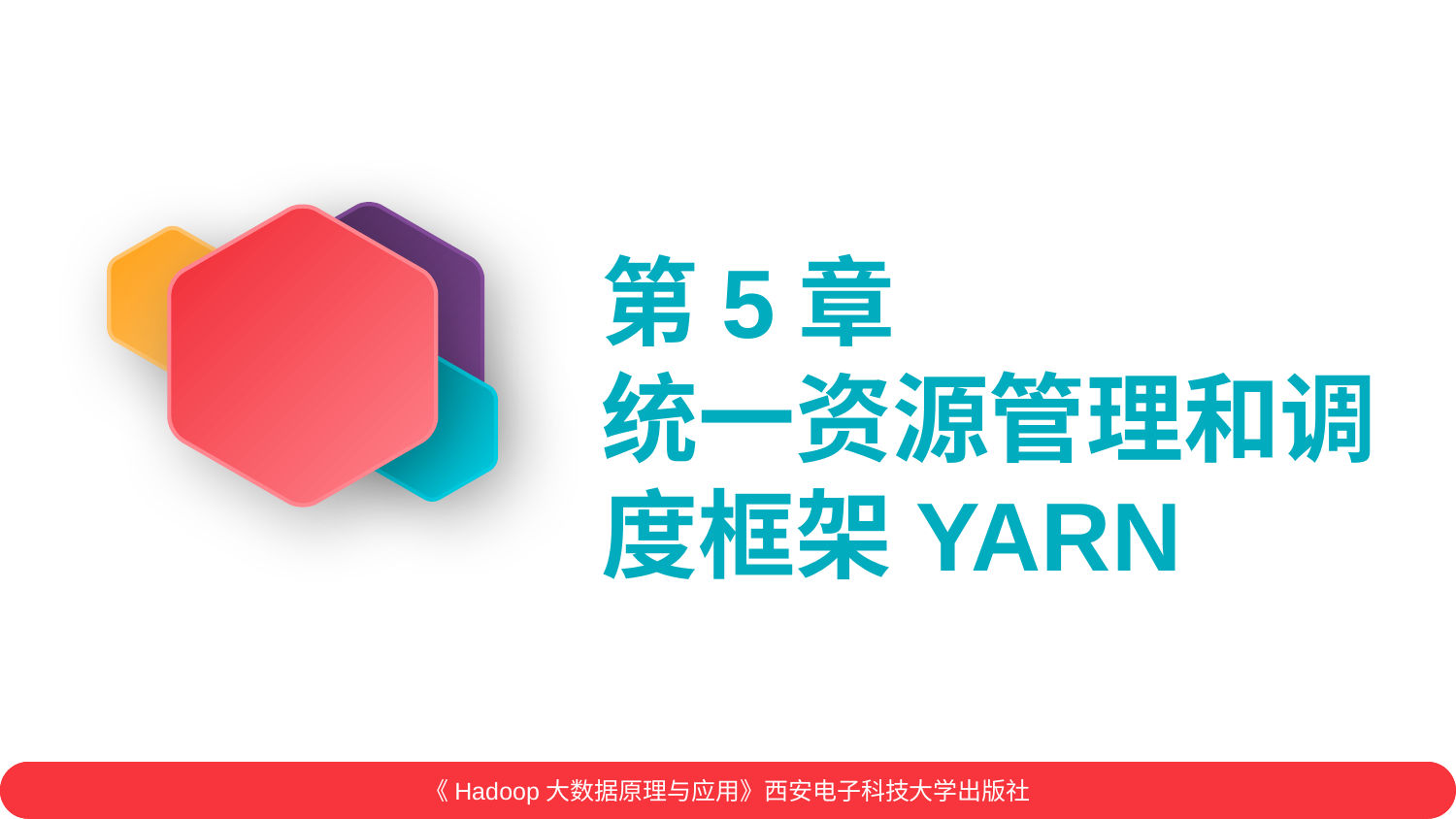

第5章
统一资源管理和调度框架YARN

《Hadoop大数据原理与应用》西安电子科技大学出版社